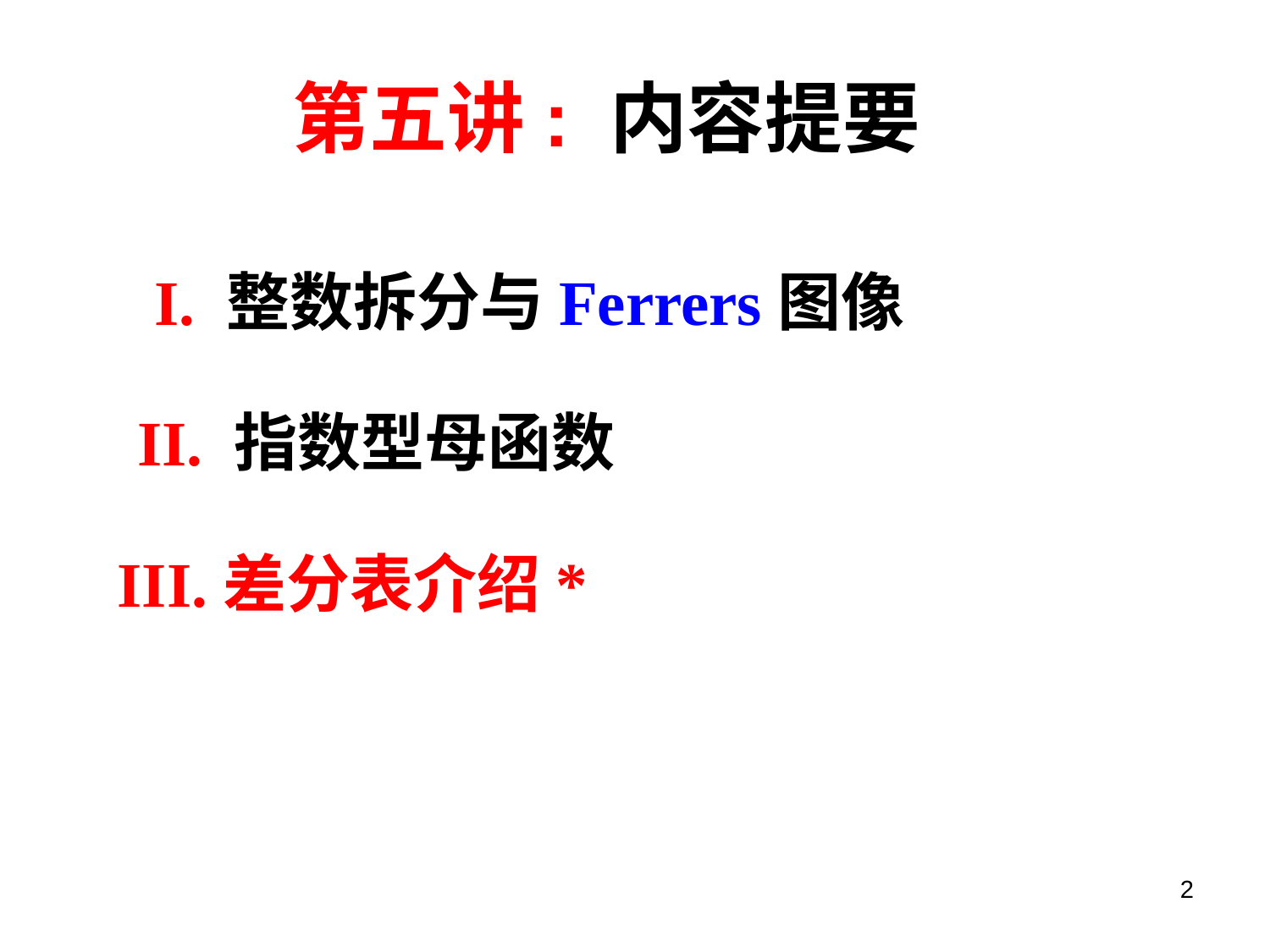

# 第五讲: 内容提要
I. 整数拆分与Ferrers图像
II. 指数型母函数
III.差分表介绍*
2